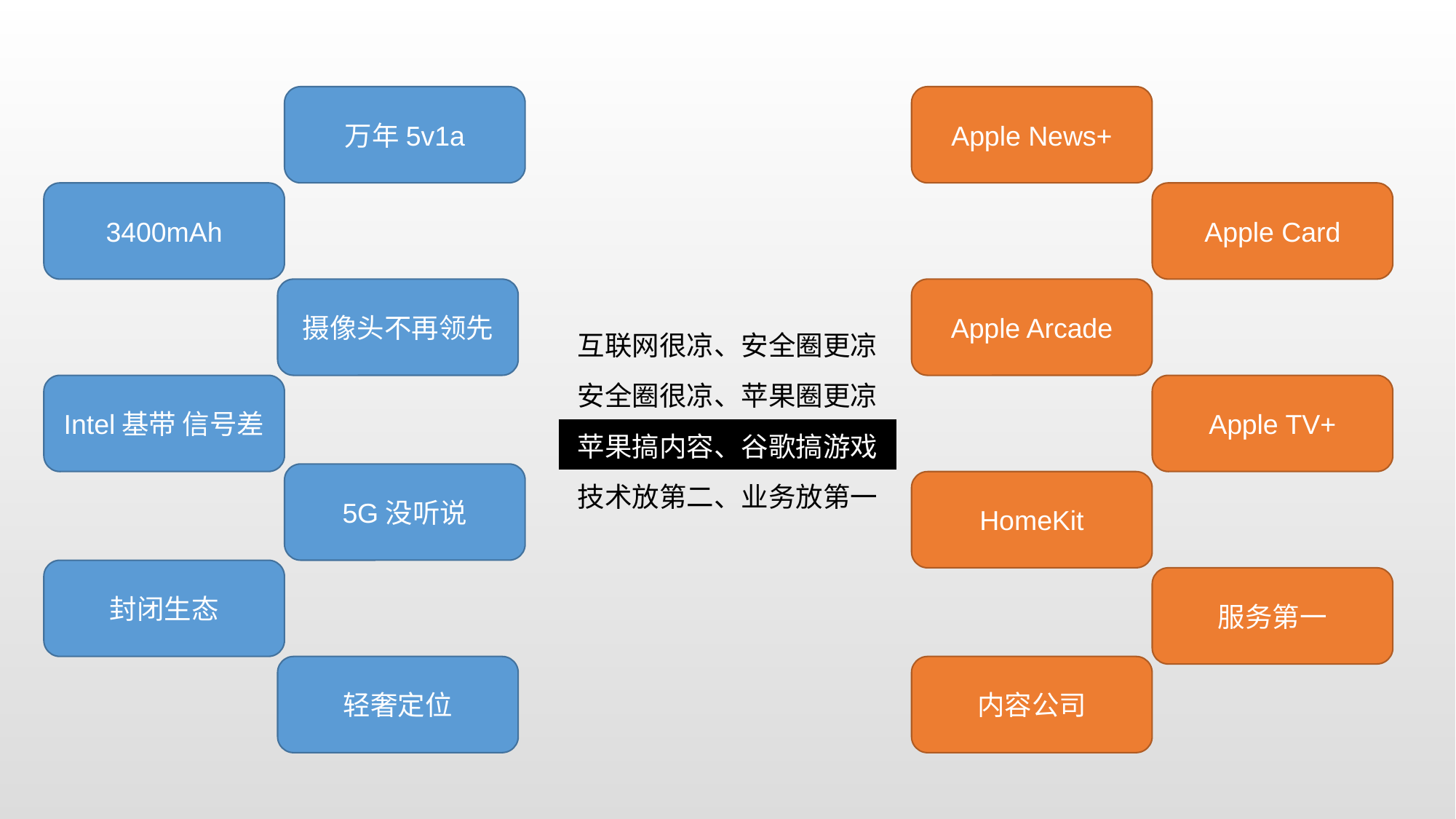

万年5v1a
Apple News+
3400mAh
Apple Card
摄像头不再领先
Apple Arcade
| 互联网很凉、安全圈更凉 |
| --- |
| 安全圈很凉、苹果圈更凉 |
| 苹果搞内容、谷歌搞游戏 |
| 技术放第二、业务放第一 |
Intel基带 信号差
Apple TV+
5G没听说
HomeKit
封闭生态
服务第一
轻奢定位
内容公司